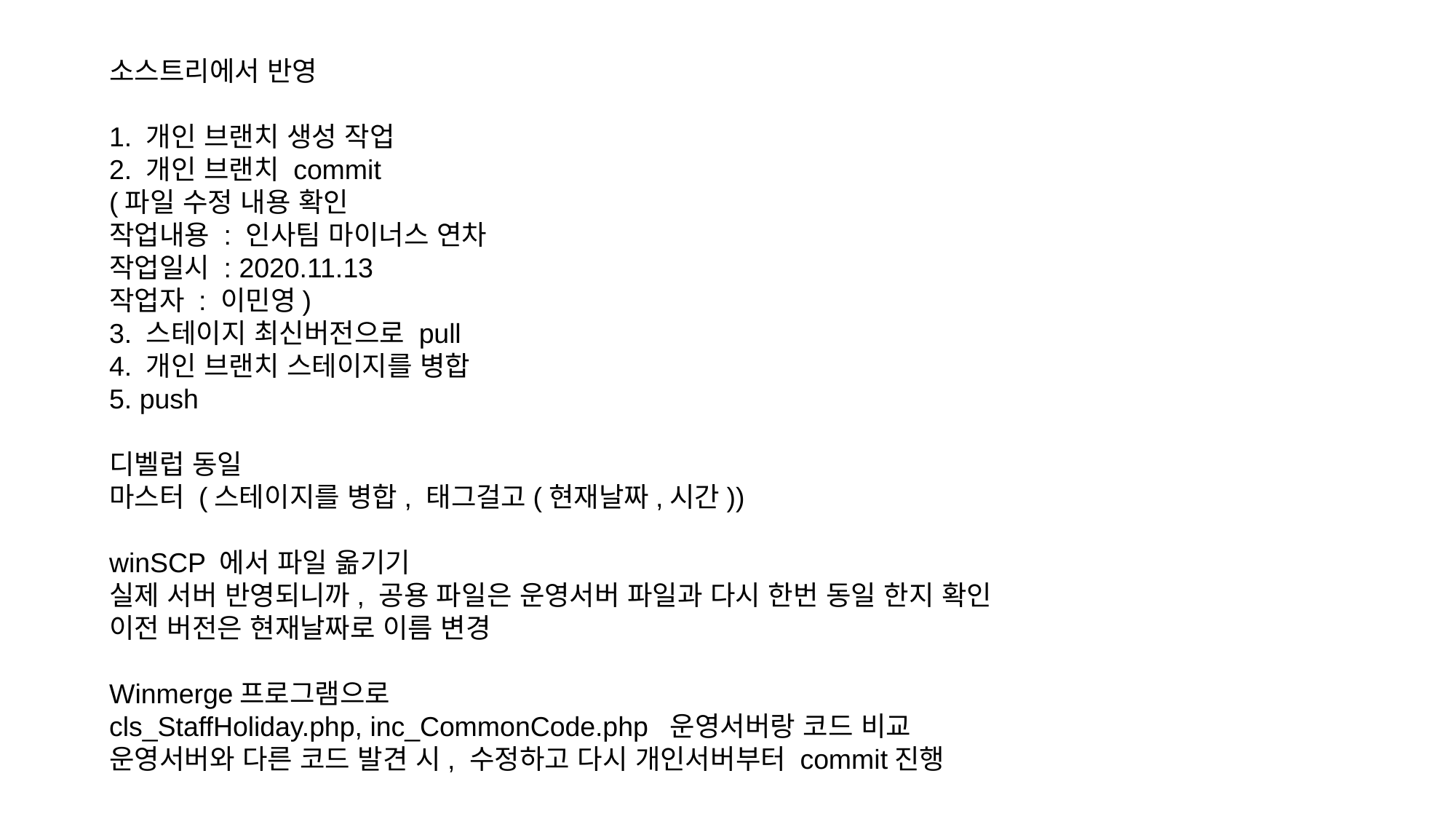

소스트리에서 반영

1. 개인 브랜치 생성 작업
2. 개인 브랜치 commit
(파일 수정 내용 확인
작업내용 : 인사팀 마이너스 연차
작업일시 : 2020.11.13
작업자 : 이민영)
3. 스테이지 최신버전으로 pull
4. 개인 브랜치 스테이지를 병합
5. push

디벨럽 동일
마스터 (스테이지를 병합, 태그걸고(현재날짜,시간))

winSCP 에서 파일 옮기기
실제 서버 반영되니까, 공용 파일은 운영서버 파일과 다시 한번 동일 한지 확인
이전 버전은 현재날짜로 이름 변경

Winmerge프로그램으로
cls_StaffHoliday.php, inc_CommonCode.php  운영서버랑 코드 비교
운영서버와 다른 코드 발견 시, 수정하고 다시 개인서버부터 commit진행